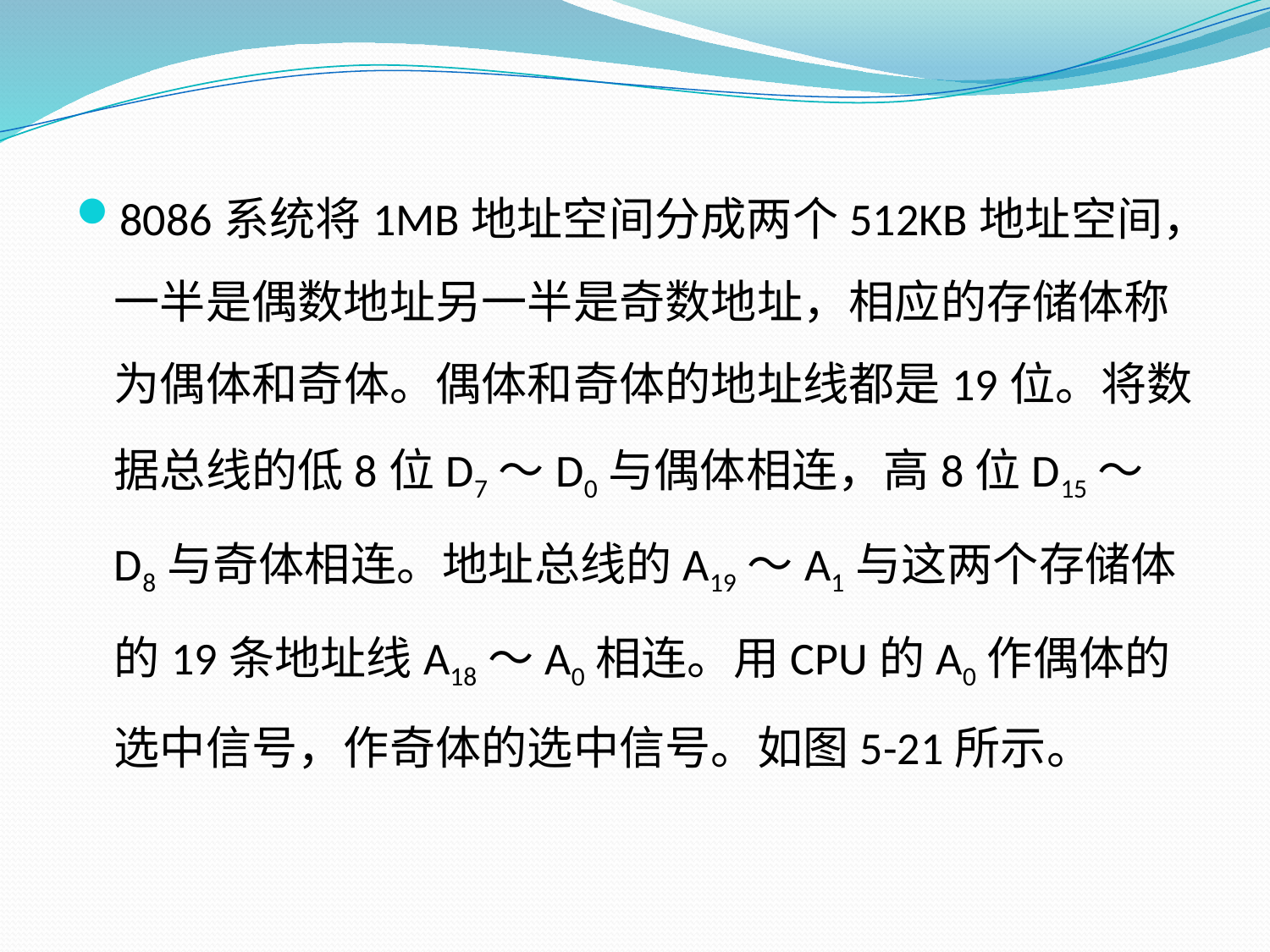

8086系统将1MB地址空间分成两个512KB地址空间，一半是偶数地址另一半是奇数地址，相应的存储体称为偶体和奇体。偶体和奇体的地址线都是19位。将数据总线的低8位D7～D0与偶体相连，高8位D15～D8与奇体相连。地址总线的A19～A1与这两个存储体的19条地址线A18～A0相连。用CPU的A0作偶体的选中信号，作奇体的选中信号。如图5-21所示。